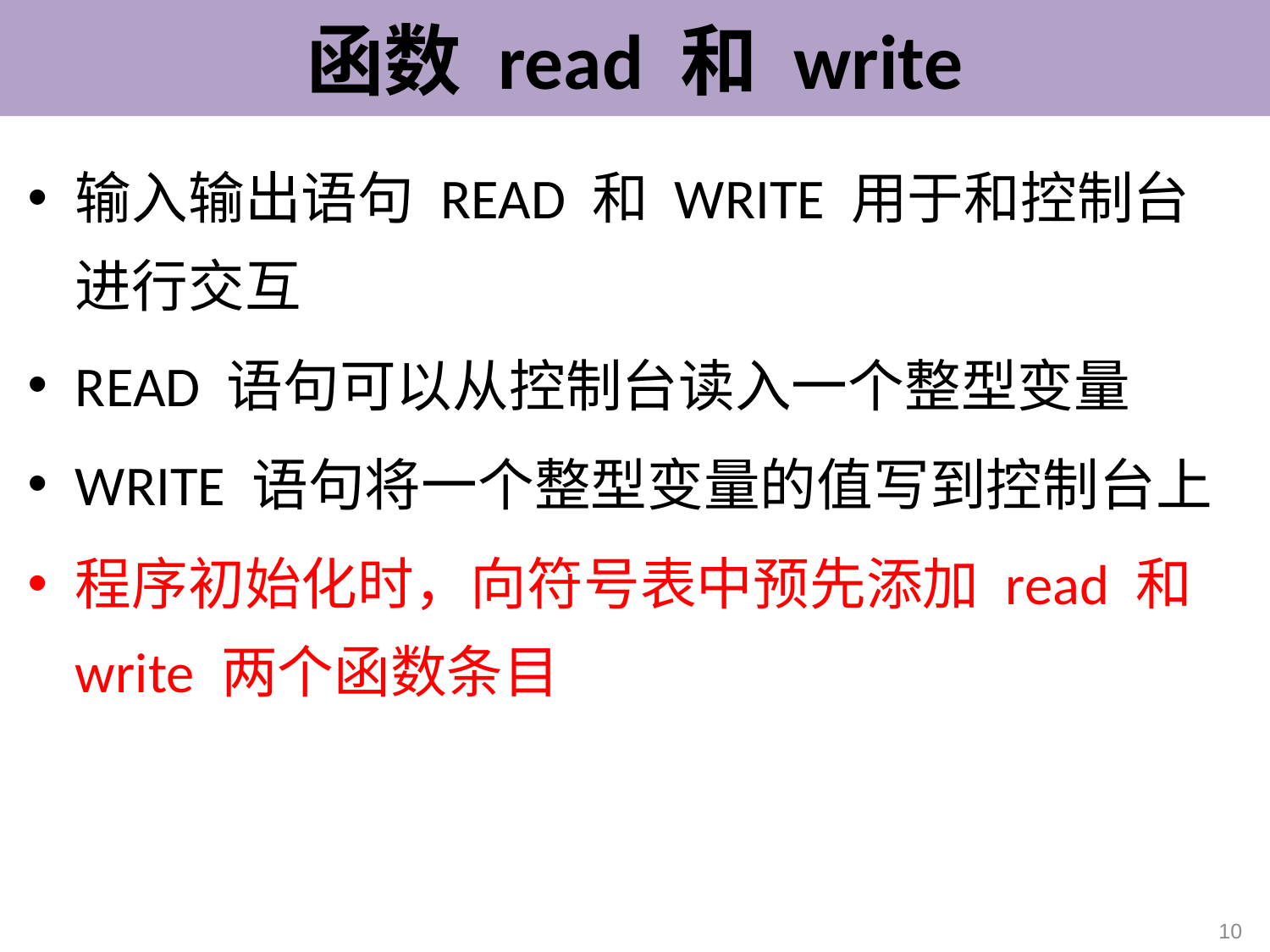

# 函数 read 和 write
输入输出语句 READ 和 WRITE 用于和控制台进行交互
READ 语句可以从控制台读入一个整型变量
WRITE 语句将一个整型变量的值写到控制台上
程序初始化时，向符号表中预先添加 read 和write 两个函数条目

10